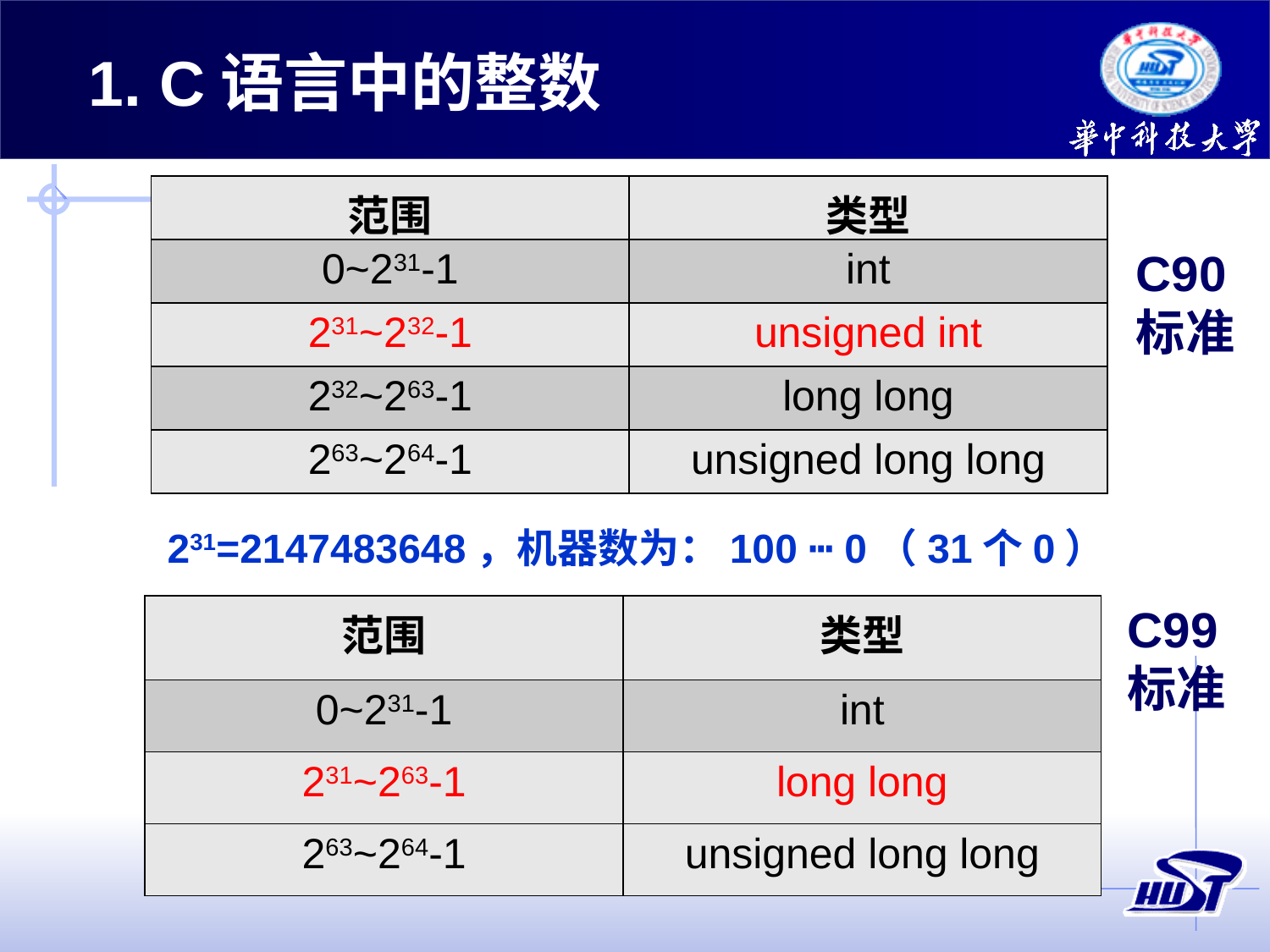

1. C语言中的整数
| 范围 | 类型 |
| --- | --- |
| 0~231-1 | int |
| 231~232-1 | unsigned int |
| 232~263-1 | long long |
| 263~264-1 | unsigned long long |
C90标准
231=2147483648，机器数为：100 ┅ 0（31个0）
C99标准
| 范围 | 类型 |
| --- | --- |
| 0~231-1 | int |
| 231~263-1 | long long |
| 263~264-1 | unsigned long long |